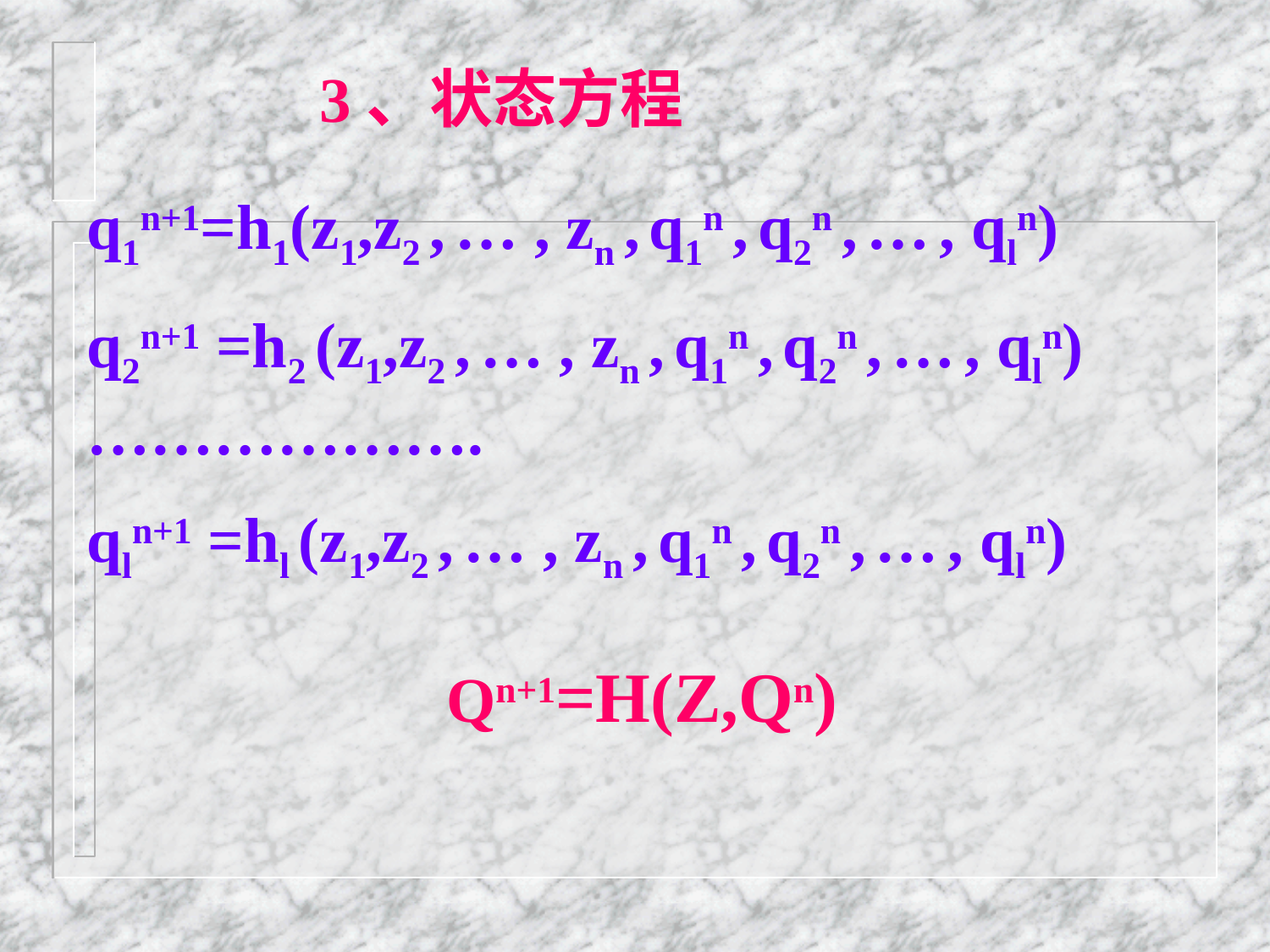

3、状态方程
q1n+1=h1(z1,z2 , … , zn , q1n , q2n , … , qln)
q2n+1 =h2 (z1,z2 , … , zn , q1n , q2n , … , qln) ……………….
qln+1 =hl (z1,z2 , … , zn , q1n , q2n , … , qln)
Qn+1=H(Z,Qn)